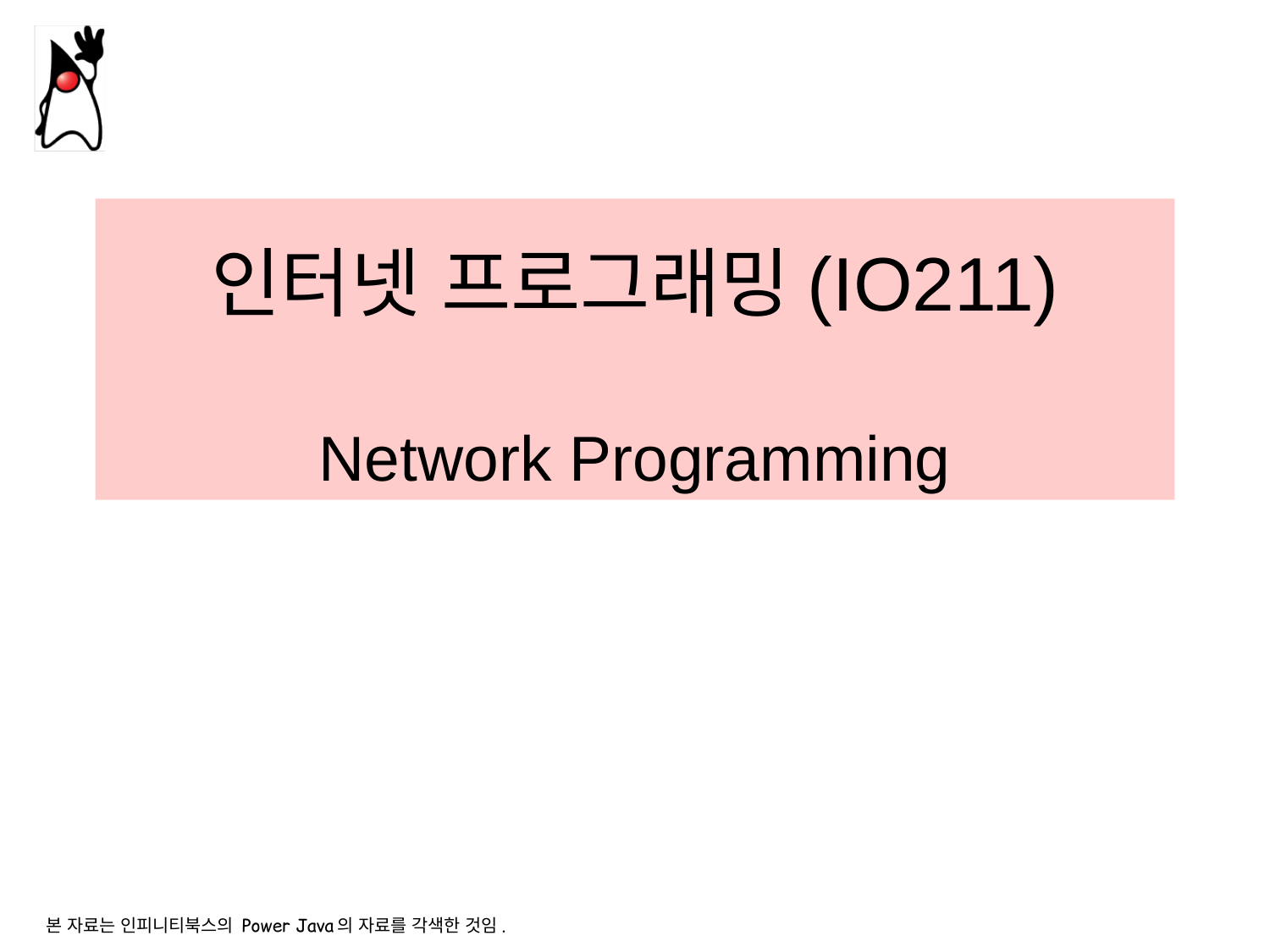

# 인터넷 프로그래밍(IO211) Network Programming

본 자료는 인피니티북스의 Power Java의 자료를 각색한 것임.